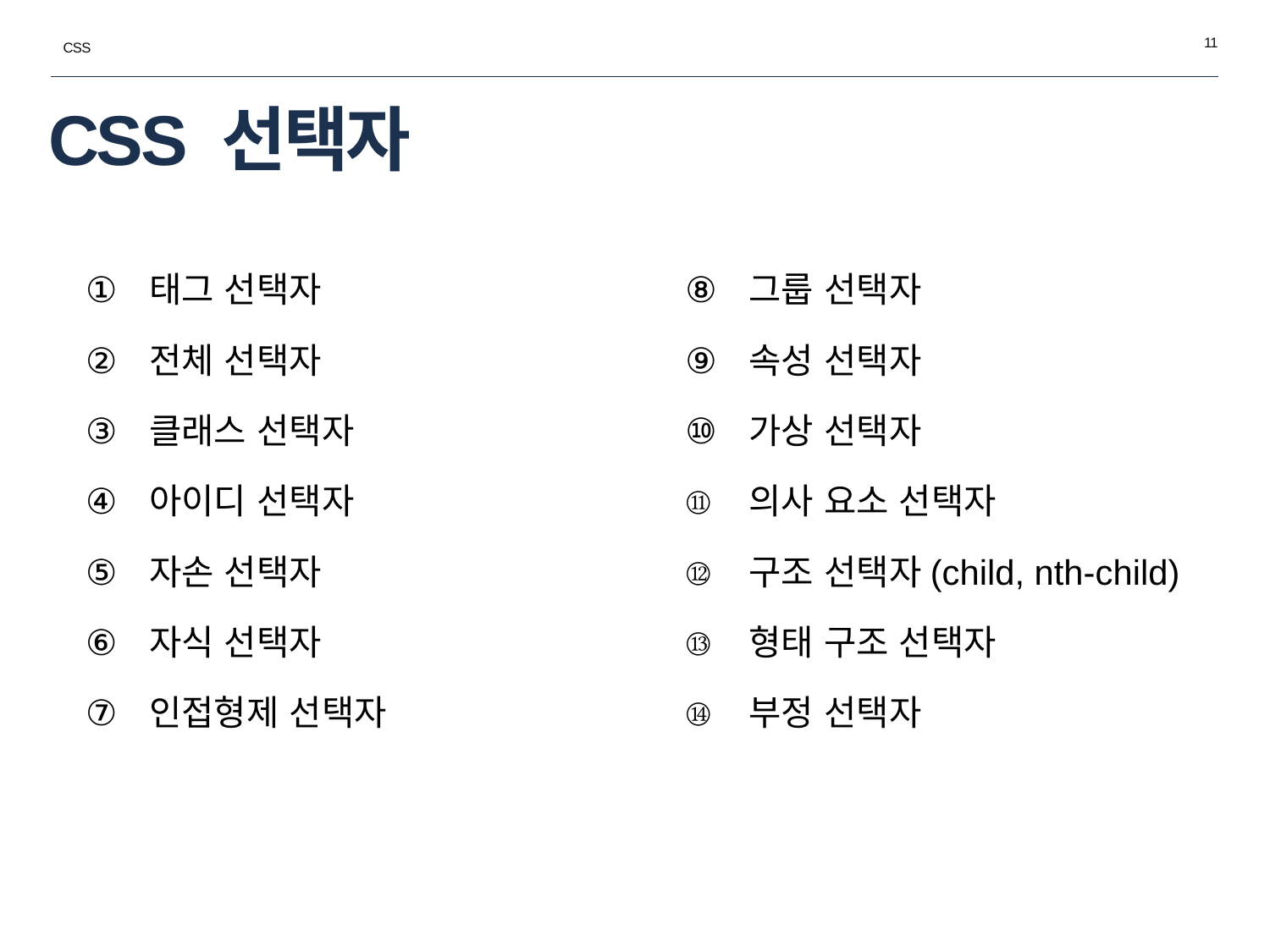

11
CSS
# CSS 선택자
태그 선택자
전체 선택자
클래스 선택자
아이디 선택자
자손 선택자
자식 선택자
인접형제 선택자

그룹 선택자
속성 선택자
가상 선택자
의사 요소 선택자
구조 선택자(child, nth-child)
형태 구조 선택자
부정 선택자